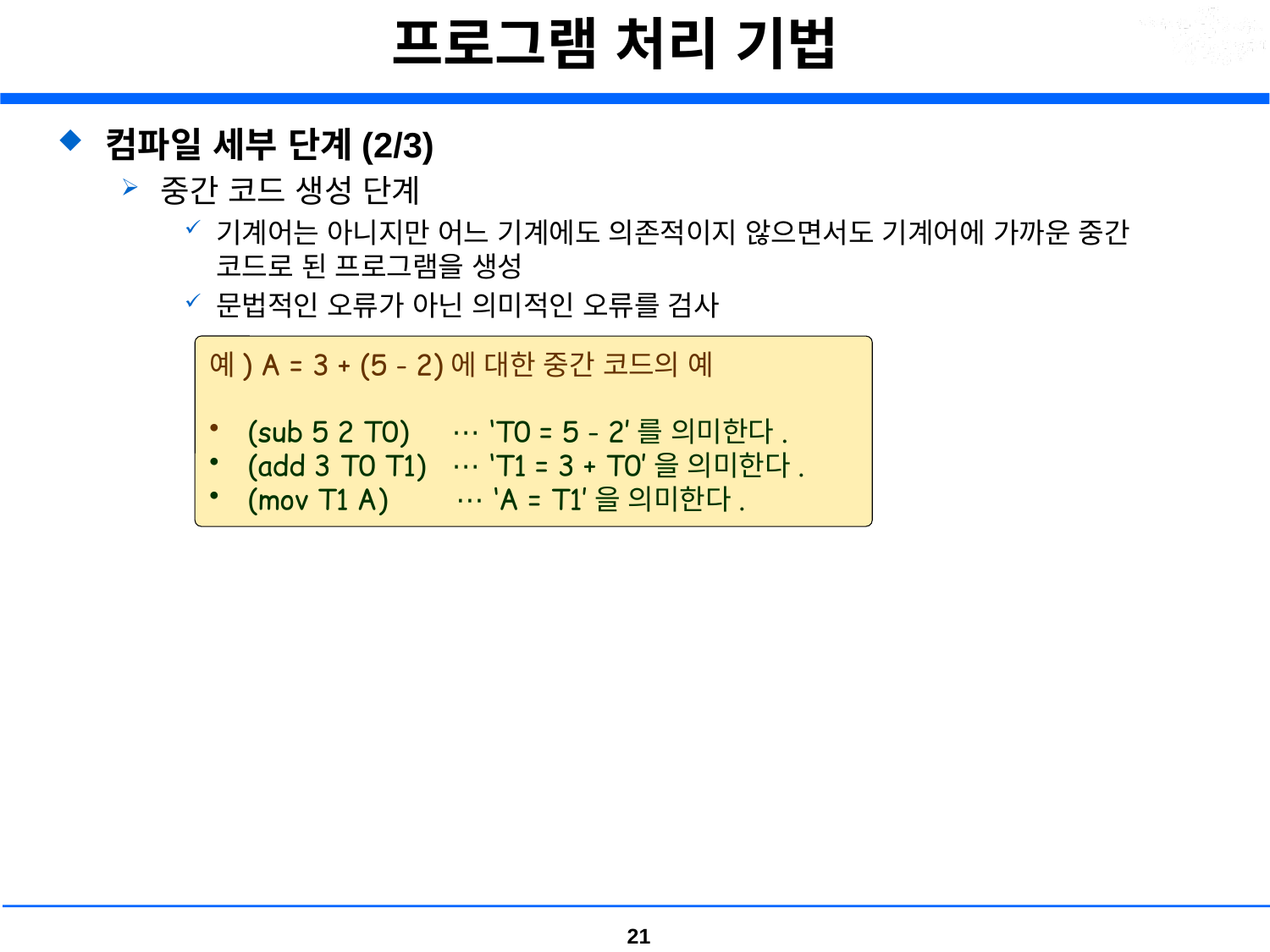

# 프로그램 처리 기법
컴파일 세부 단계(2/3)
중간 코드 생성 단계
기계어는 아니지만 어느 기계에도 의존적이지 않으면서도 기계어에 가까운 중간 코드로 된 프로그램을 생성
문법적인 오류가 아닌 의미적인 오류를 검사

예) A = 3 + (5 - 2)에 대한 중간 코드의 예
 (sub 5 2 T0)     ⋯ ‘T0 = 5 - 2’를 의미한다.
 (add 3 T0 T1)   ⋯ ‘T1 = 3 + T0’을 의미한다.
 (mov T1 A)        ⋯ ‘A = T1’을 의미한다.